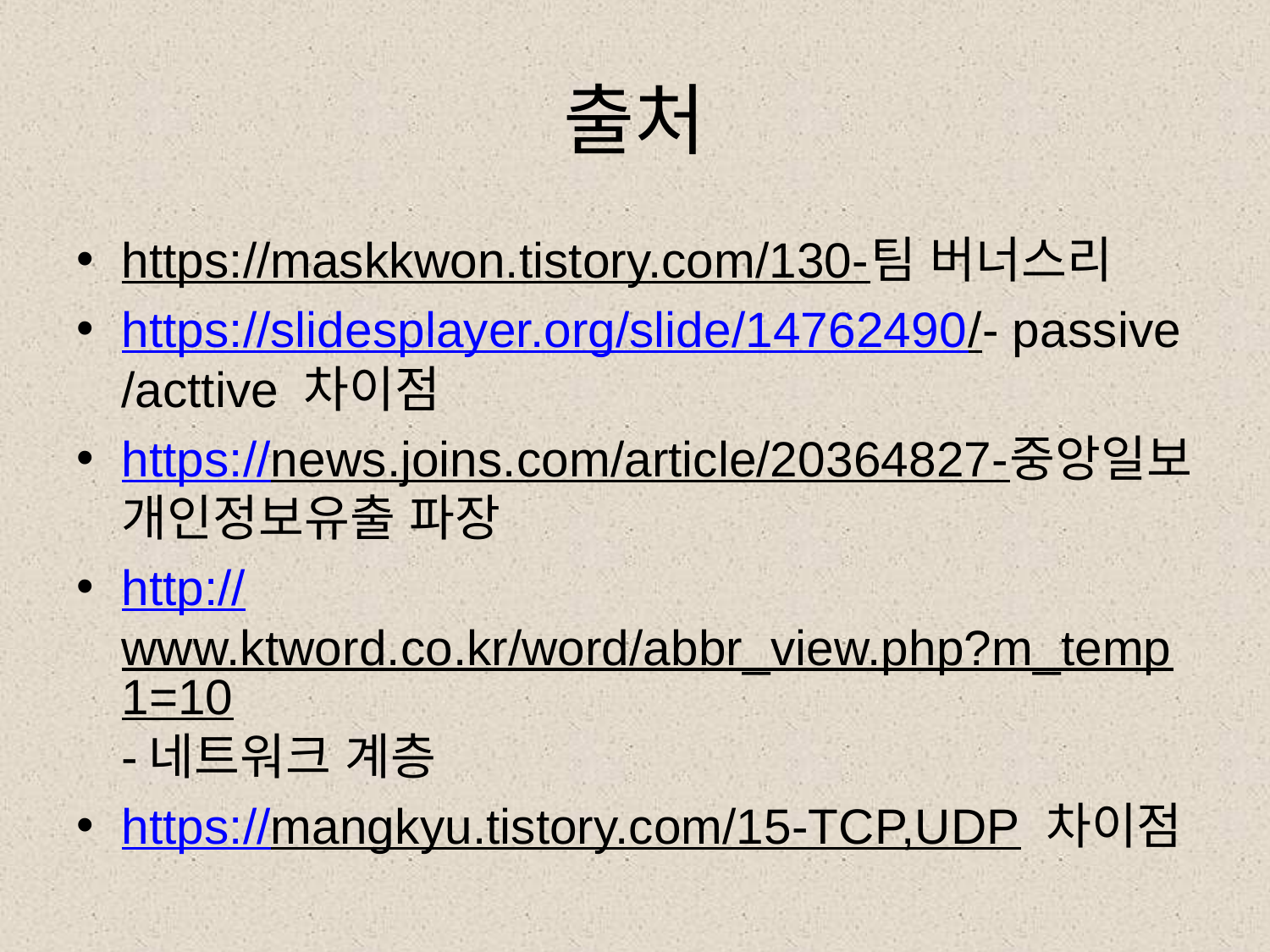

# 출처
https://maskkwon.tistory.com/130-팀 버너스리
https://slidesplayer.org/slide/14762490/- passive /acttive 차이점
https://news.joins.com/article/20364827-중앙일보 개인정보유출 파장
http://www.ktword.co.kr/word/abbr_view.php?m_temp1=10-네트워크 계층
https://mangkyu.tistory.com/15-TCP,UDP 차이점